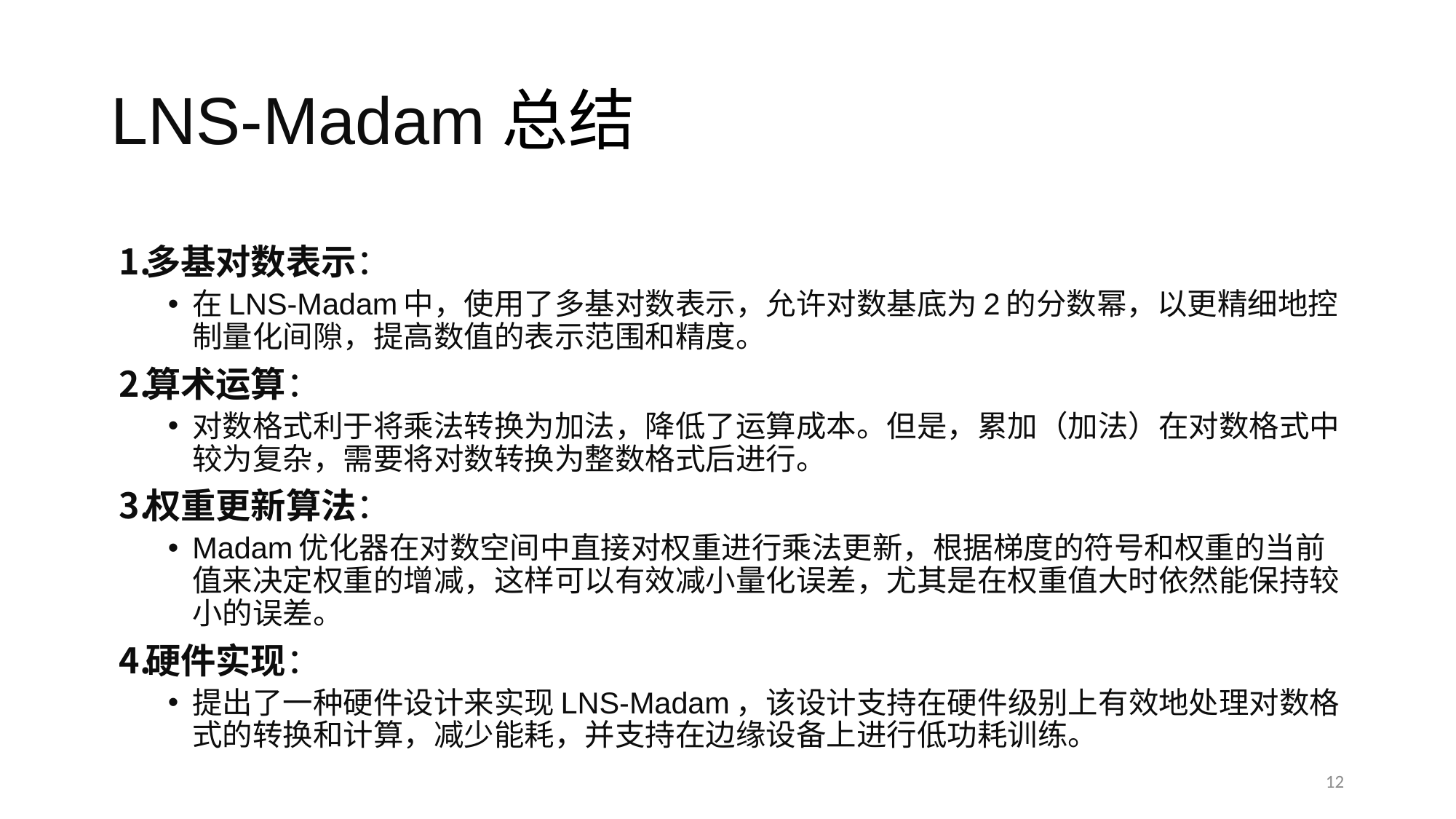

# LNS-Madam总结
多基对数表示：
在LNS-Madam中，使用了多基对数表示，允许对数基底为2的分数幂，以更精细地控制量化间隙，提高数值的表示范围和精度。
算术运算：
对数格式利于将乘法转换为加法，降低了运算成本。但是，累加（加法）在对数格式中较为复杂，需要将对数转换为整数格式后进行。
权重更新算法：
Madam优化器在对数空间中直接对权重进行乘法更新，根据梯度的符号和权重的当前值来决定权重的增减，这样可以有效减小量化误差，尤其是在权重值大时依然能保持较小的误差。
硬件实现：
提出了一种硬件设计来实现LNS-Madam，该设计支持在硬件级别上有效地处理对数格式的转换和计算，减少能耗，并支持在边缘设备上进行低功耗训练。
12